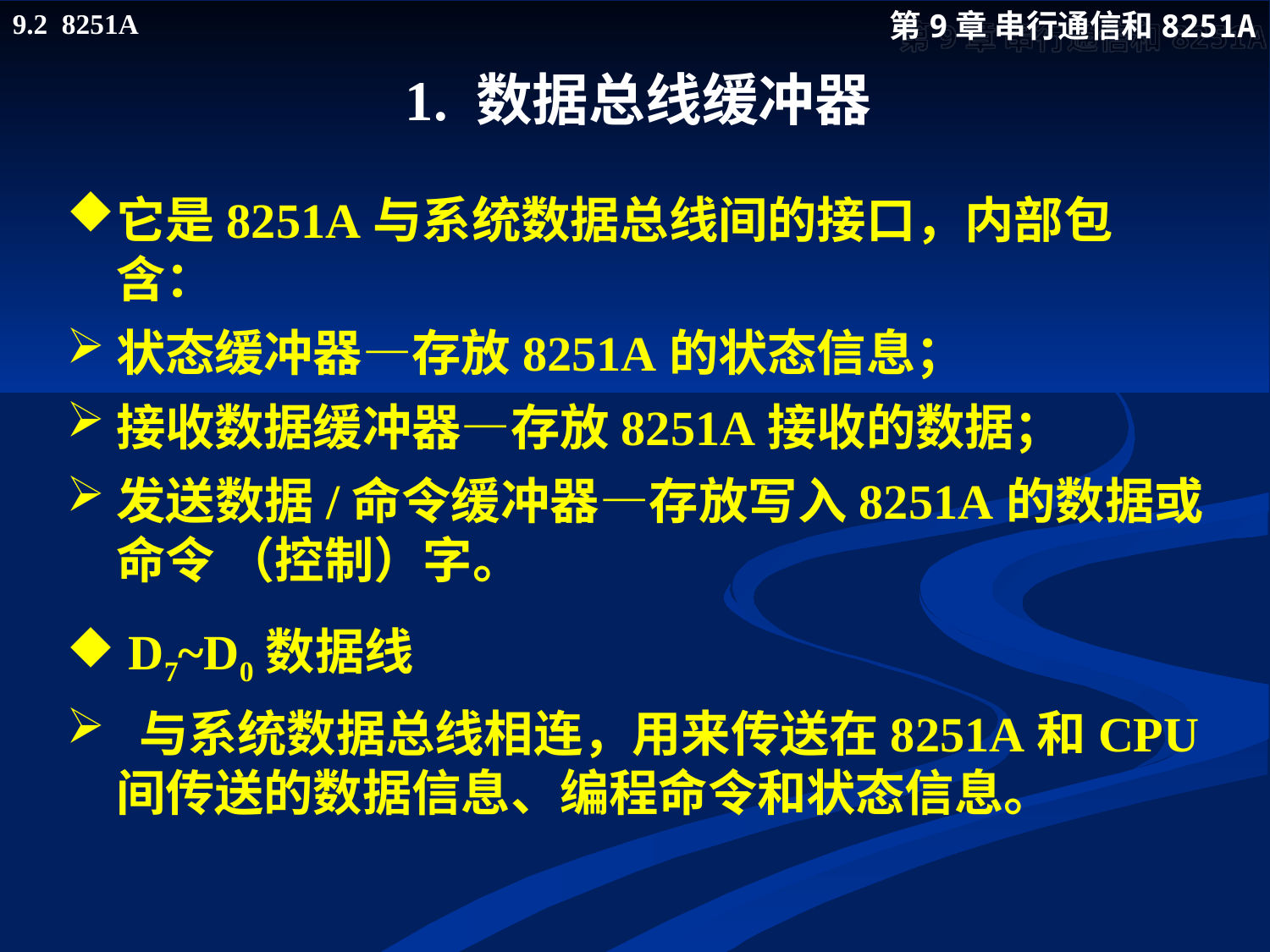

# 1. 数据总线缓冲器
它是8251A与系统数据总线间的接口，内部包含：
状态缓冲器—存放8251A的状态信息；
接收数据缓冲器—存放8251A接收的数据；
发送数据/命令缓冲器—存放写入8251A的数据或命令 （控制）字。
 D7~D0数据线
 与系统数据总线相连，用来传送在8251A和CPU间传送的数据信息、编程命令和状态信息。